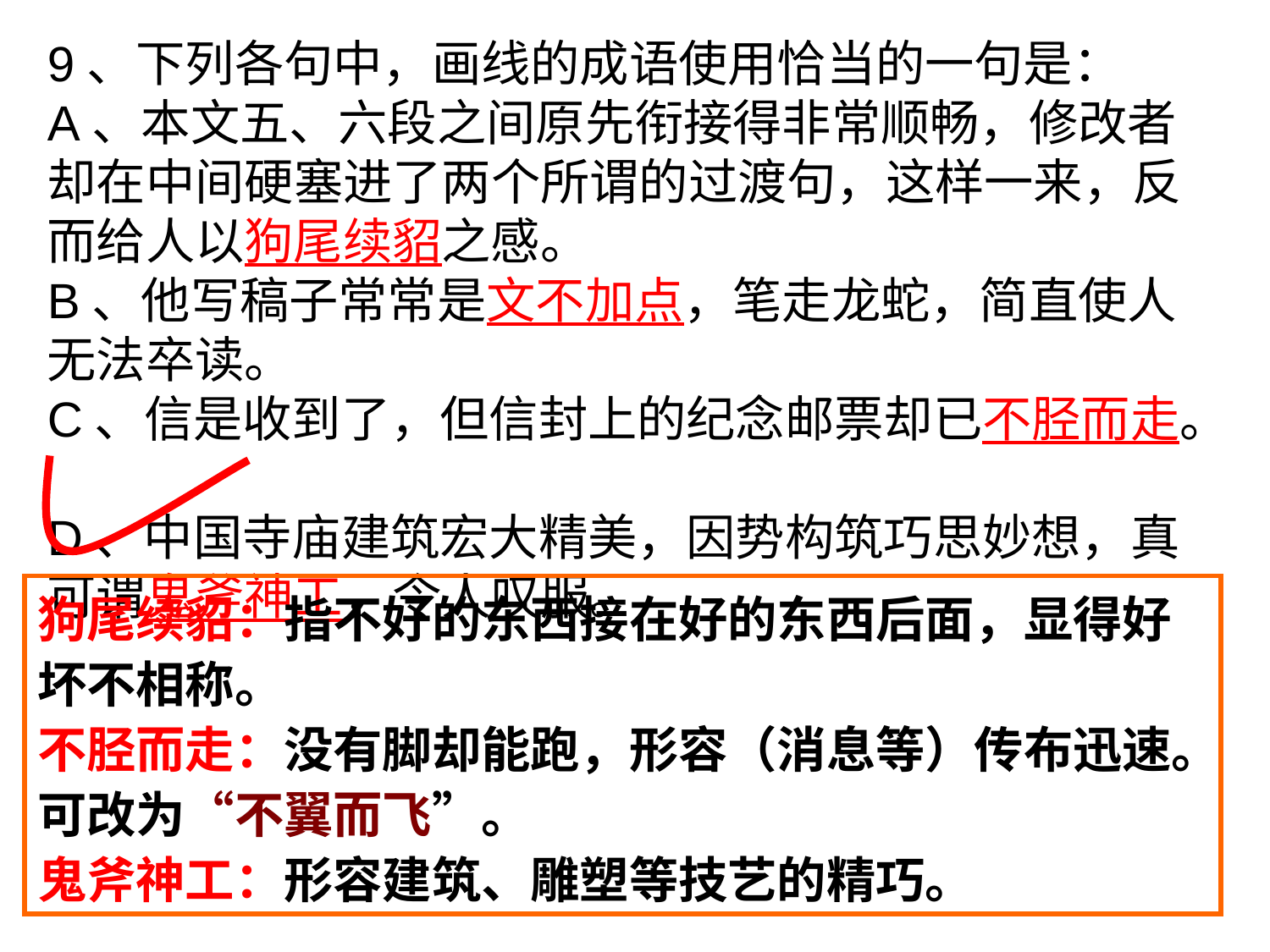

9、下列各句中，画线的成语使用恰当的一句是：
A、本文五、六段之间原先衔接得非常顺畅，修改者却在中间硬塞进了两个所谓的过渡句，这样一来，反而给人以狗尾续貂之感。
B、他写稿子常常是文不加点，笔走龙蛇，简直使人无法卒读。
C、信是收到了，但信封上的纪念邮票却已不胫而走。
D、中国寺庙建筑宏大精美，因势构筑巧思妙想，真可谓鬼斧神工，令人叹服。

狗尾续貂：指不好的东西接在好的东西后面，显得好坏不相称。
不胫而走：没有脚却能跑，形容（消息等）传布迅速。可改为“不翼而飞”。
鬼斧神工：形容建筑、雕塑等技艺的精巧。